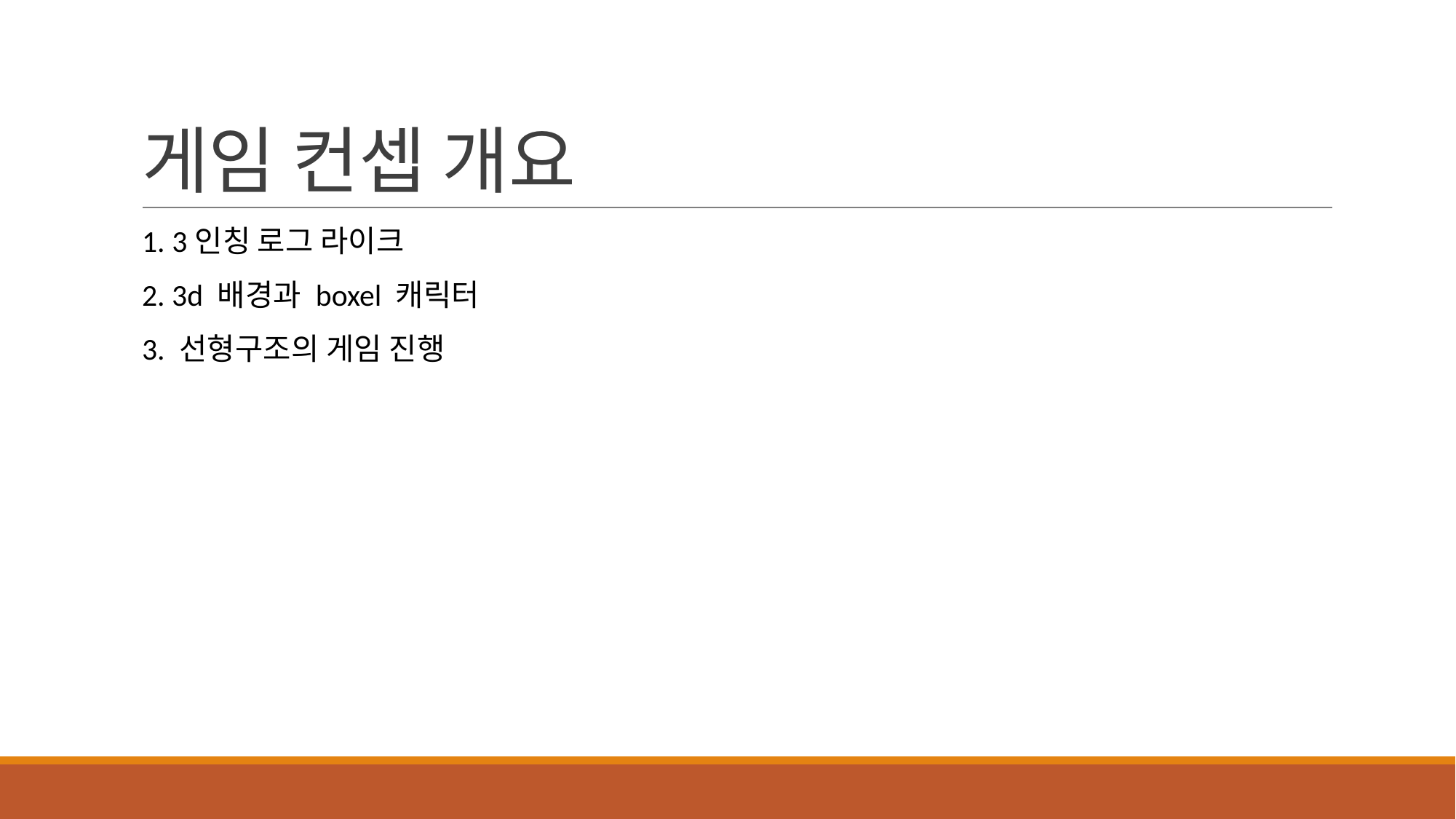

# 게임 컨셉 개요
1. 3인칭 로그 라이크
2. 3d 배경과 boxel 캐릭터
3. 선형구조의 게임 진행